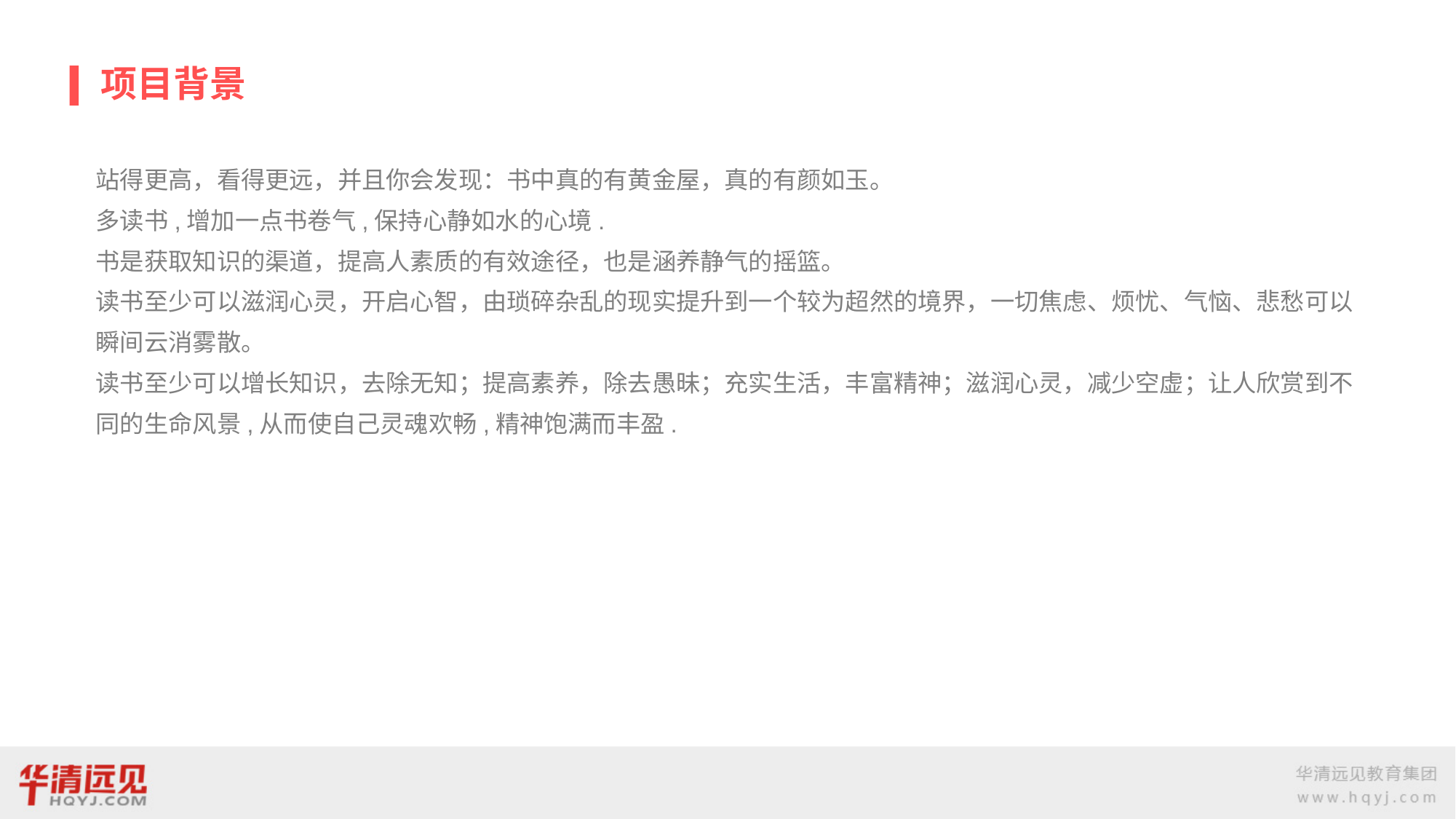

# 项目背景
站得更高，看得更远，并且你会发现：书中真的有黄金屋，真的有颜如玉。
多读书,增加一点书卷气,保持心静如水的心境.
书是获取知识的渠道，提高人素质的有效途径，也是涵养静气的摇篮。
读书至少可以滋润心灵，开启心智，由琐碎杂乱的现实提升到一个较为超然的境界，一切焦虑、烦忧、气恼、悲愁可以瞬间云消雾散。
读书至少可以增长知识，去除无知；提高素养，除去愚昧；充实生活，丰富精神；滋润心灵，减少空虚；让人欣赏到不同的生命风景,从而使自己灵魂欢畅,精神饱满而丰盈.